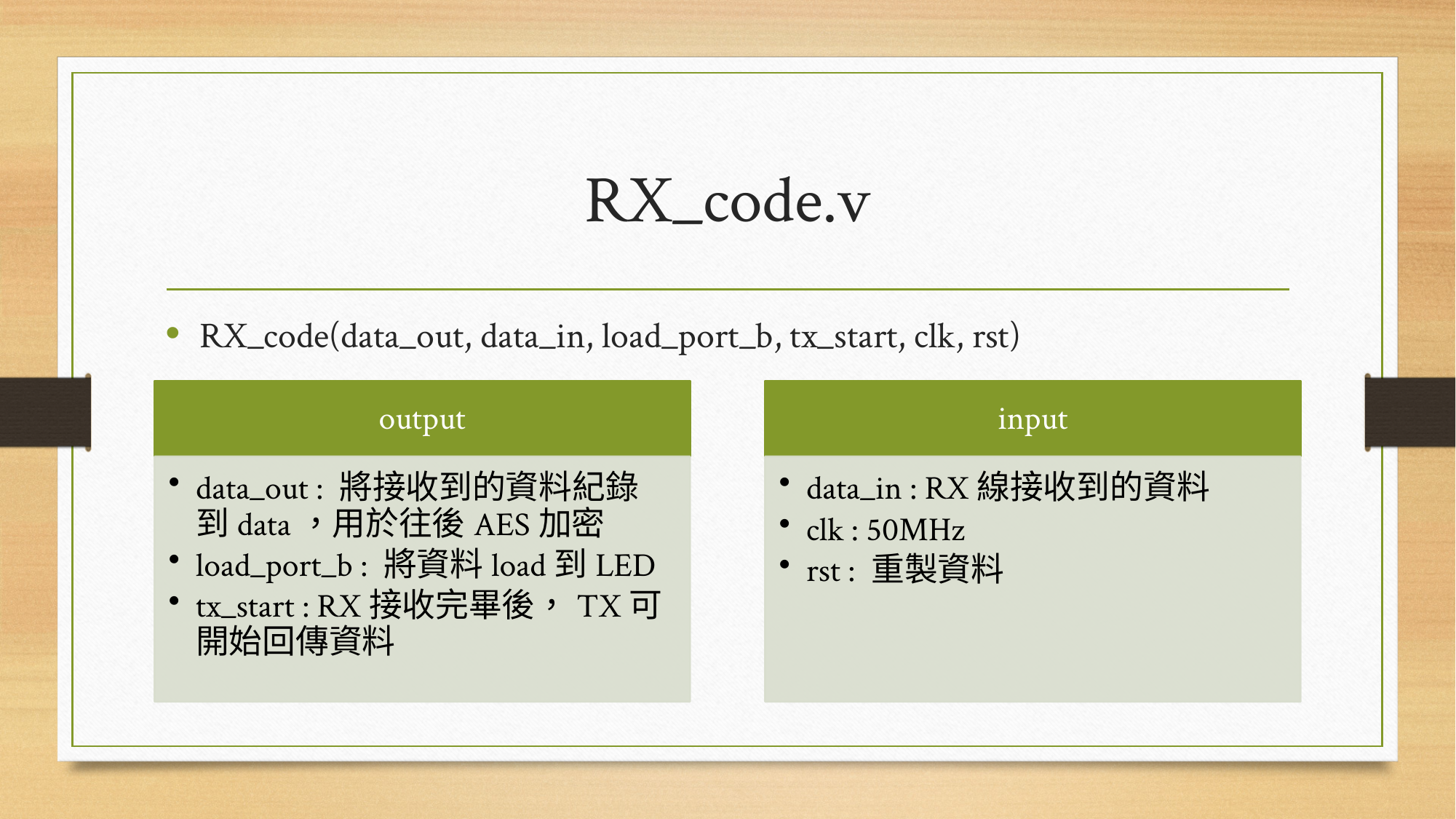

# RX_code.v
RX_code(data_out, data_in, load_port_b, tx_start, clk, rst)
output
data_out : 將接收到的資料紀錄到data，用於往後AES加密
load_port_b : 將資料load到LED
tx_start : RX接收完畢後，TX可開始回傳資料
input
data_in : RX線接收到的資料
clk : 50MHz
rst : 重製資料